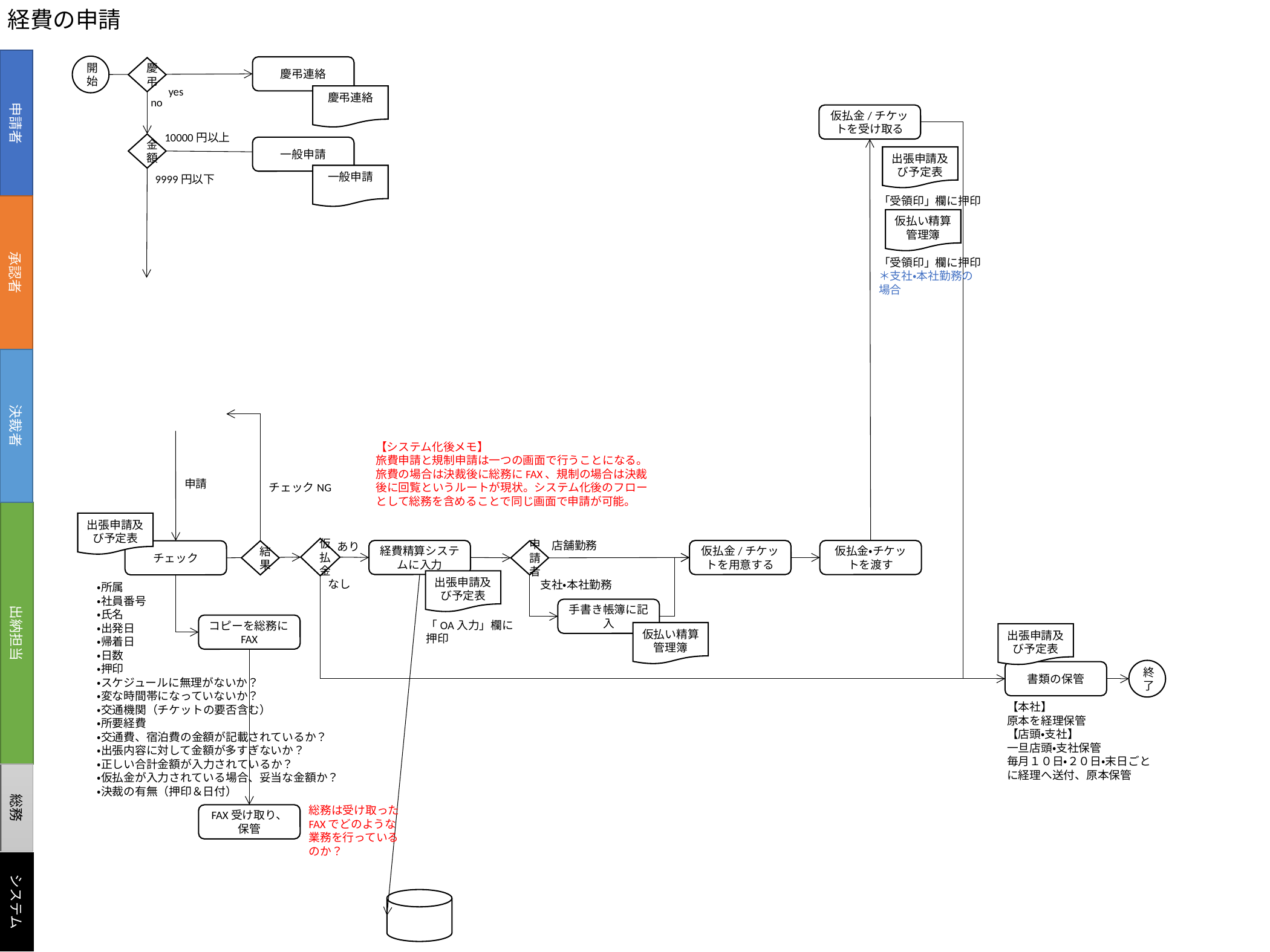

経費の申請
申請者
開始
慶弔連絡
慶弔
yes
慶弔連絡
no
仮払金/チケットを受け取る
10000円以上
金額
一般申請
出張申請及び予定表
一般申請
9999円以下
「受領印」欄に押印
承認者
仮払い精算管理簿
「受領印」欄に押印
＊支社・本社勤務の場合
決裁者
【システム化後メモ】
旅費申請と規制申請は一つの画面で行うことになる。旅費の場合は決裁後に総務にFAX、規制の場合は決裁後に回覧というルートが現状。システム化後のフローとして総務を含めることで同じ画面で申請が可能。
申請
チェックNG
出納担当
出張申請及び予定表
店舗勤務
あり
仮払金
経費精算システムに入力
仮払金/チケットを用意する
仮払金・チケットを渡す
チェック
結果
申請者
出張申請及び予定表
なし
支社・本社勤務
・所属
・社員番号
・氏名
・出発日
・帰着日
・日数
・押印
・スケジュールに無理がないか？
・変な時間帯になっていないか？
・交通機関（チケットの要否含む）
・所要経費
・交通費、宿泊費の金額が記載されているか？
・出張内容に対して金額が多すぎないか？
・正しい合計金額が入力されているか？
・仮払金が入力されている場合、妥当な金額か？
・決裁の有無（押印＆日付）
手書き帳簿に記入
「OA入力」欄に押印
コピーを総務にFAX
仮払い精算管理簿
出張申請及び予定表
終了
書類の保管
【本社】
原本を経理保管
【店頭・支社】
一旦店頭・支社保管
毎月１０日・２０日・末日ごとに経理へ送付、原本保管
総務
総務は受け取ったFAXでどのような業務を行っているのか？
FAX受け取り、保管
システム